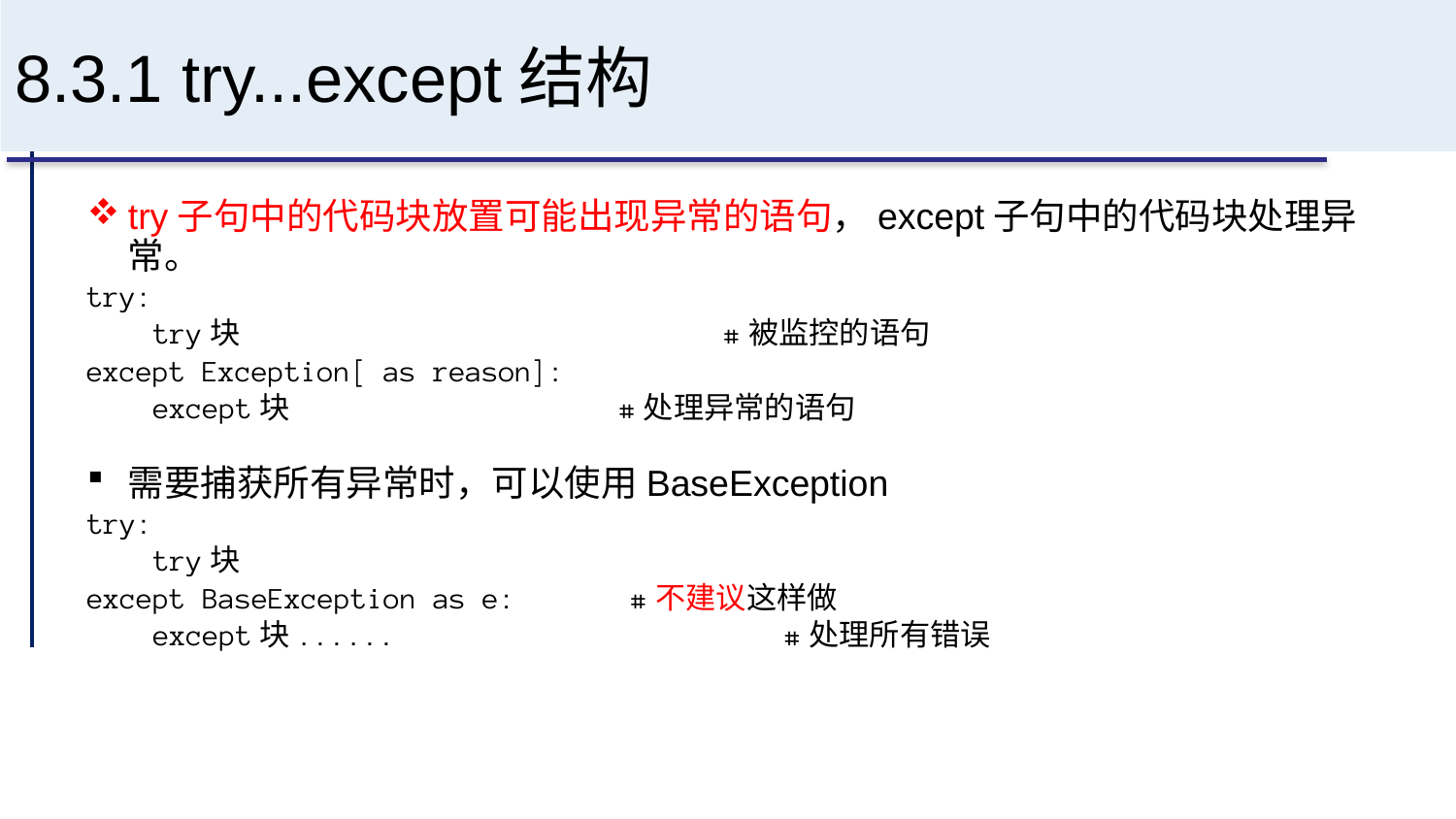

# 8.3.1 try...except结构
try子句中的代码块放置可能出现异常的语句，except子句中的代码块处理异常。
try:
	    try块			       #被监控的语句
except Exception[ as reason]:
	    except块		             #处理异常的语句

需要捕获所有异常时，可以使用BaseException
	try:
	    try块
	except BaseException as e:       #不建议这样做
	    except块......		       #处理所有错误